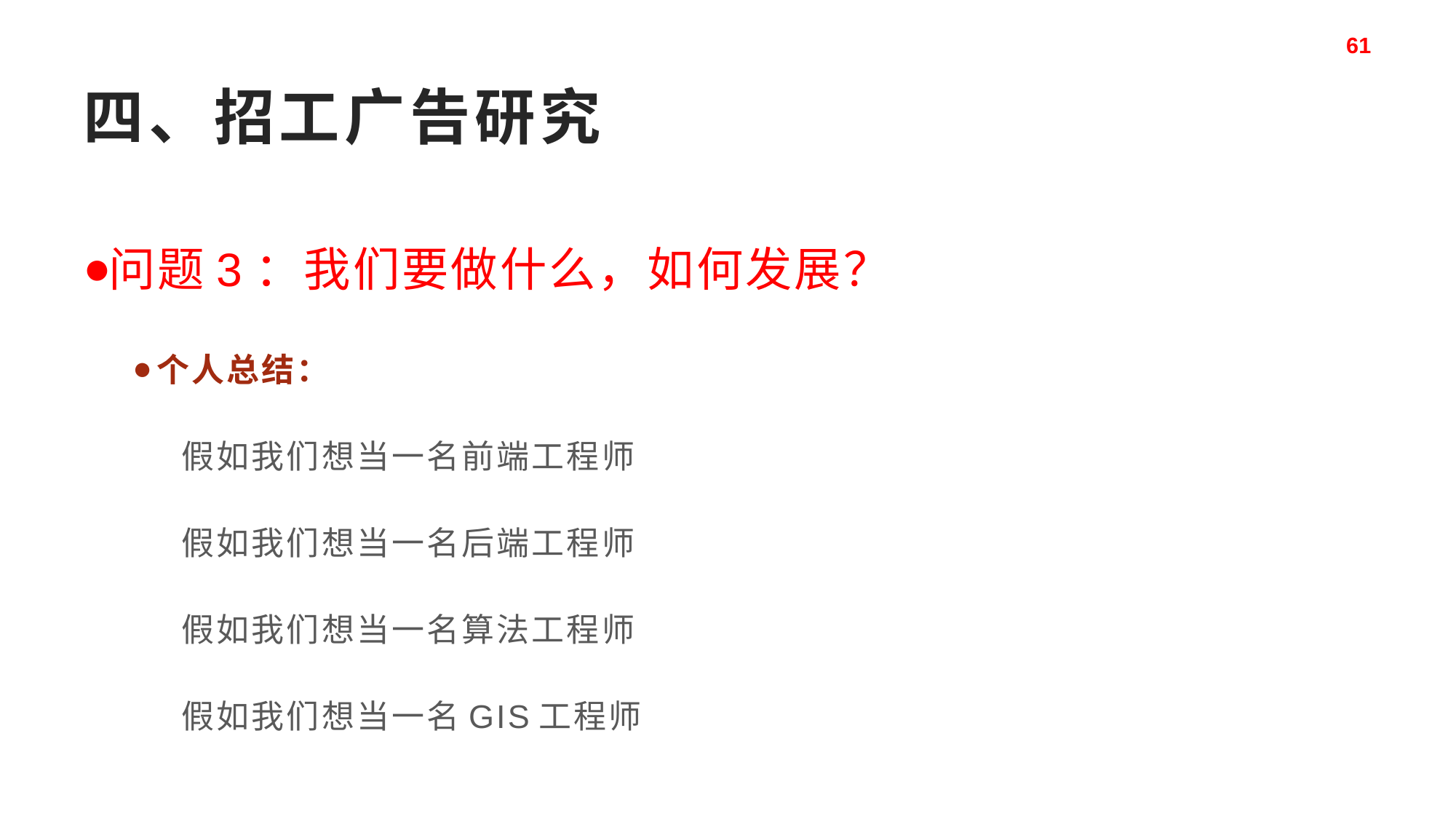

# 四、招工广告研究
问题3：我们要做什么，如何发展？
个人总结：
假如我们想当一名前端工程师
假如我们想当一名后端工程师
假如我们想当一名算法工程师
假如我们想当一名GIS工程师